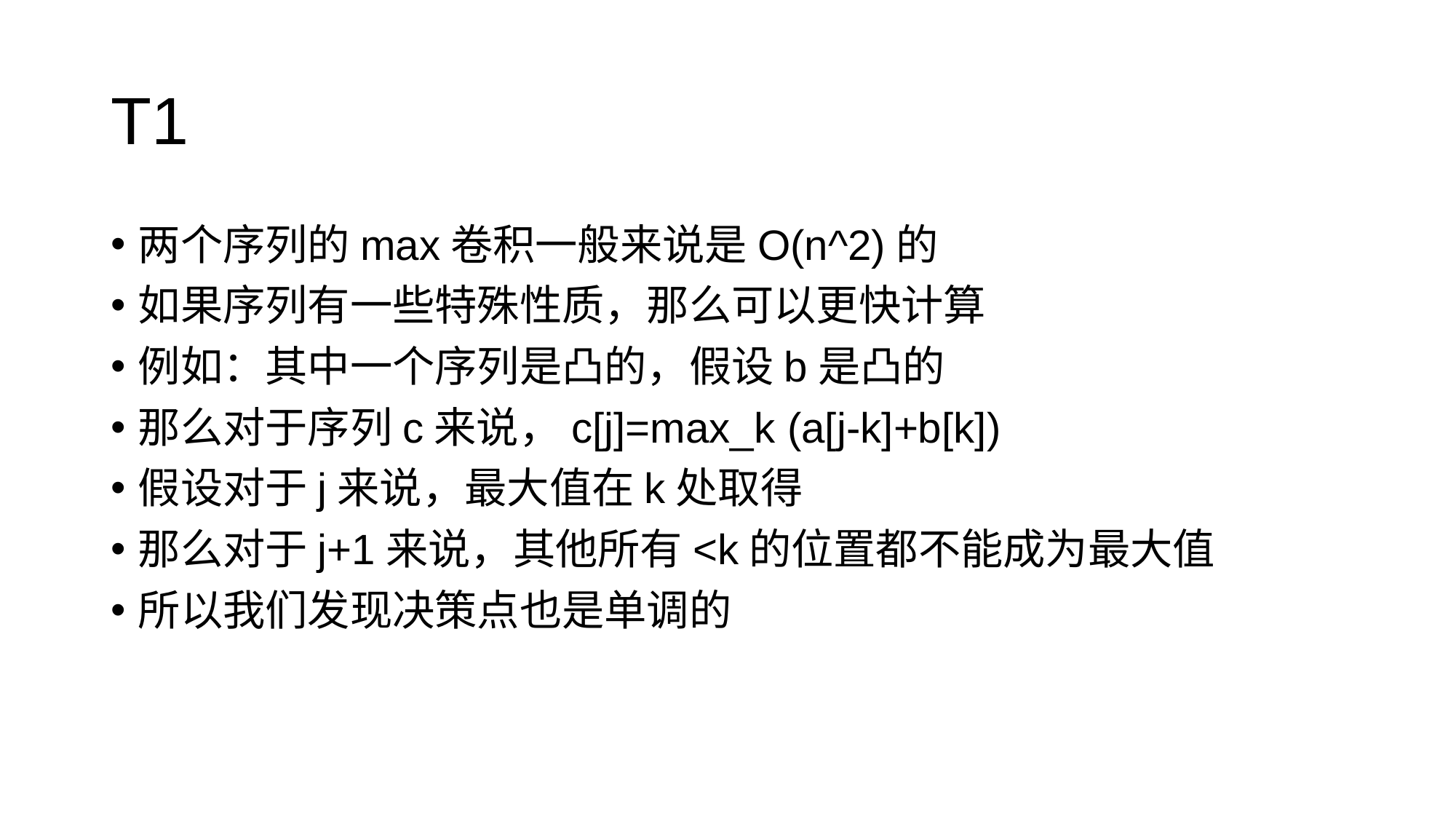

# T1
两个序列的max卷积一般来说是O(n^2)的
如果序列有一些特殊性质，那么可以更快计算
例如：其中一个序列是凸的，假设b是凸的
那么对于序列c来说，c[j]=max_k (a[j-k]+b[k])
假设对于j来说，最大值在k处取得
那么对于j+1来说，其他所有<k的位置都不能成为最大值
所以我们发现决策点也是单调的